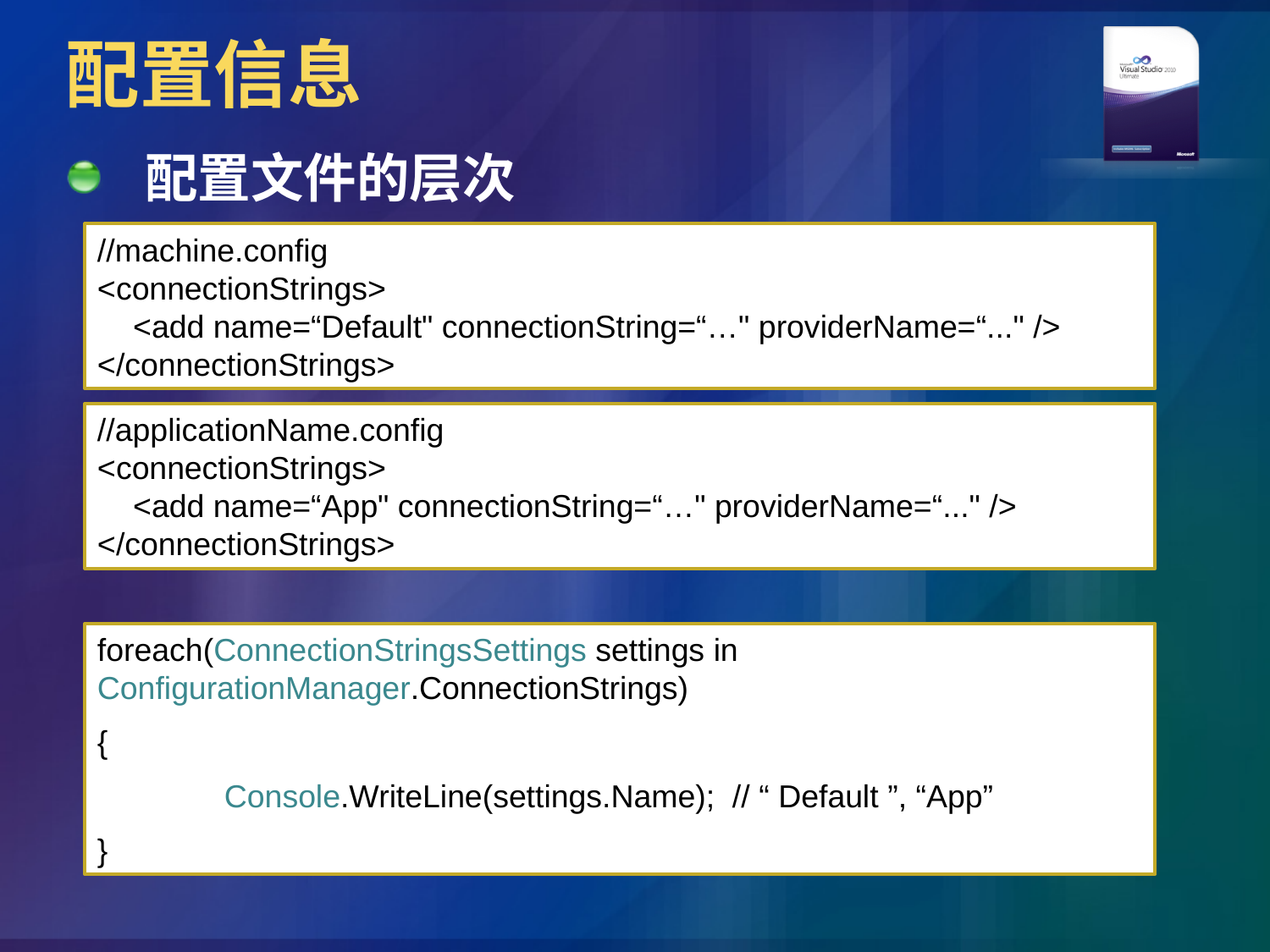

# 配置信息
配置文件的层次
//machine.config
<connectionStrings>
    <add name=“Default" connectionString=“…" providerName=“..." />
</connectionStrings>
//applicationName.config
<connectionStrings>
    <add name=“App" connectionString=“…" providerName=“..." />
</connectionStrings>
foreach(ConnectionStringsSettings settings in 	ConfigurationManager.ConnectionStrings)
{
	Console.WriteLine(settings.Name);	// “ Default ”, “App”
}